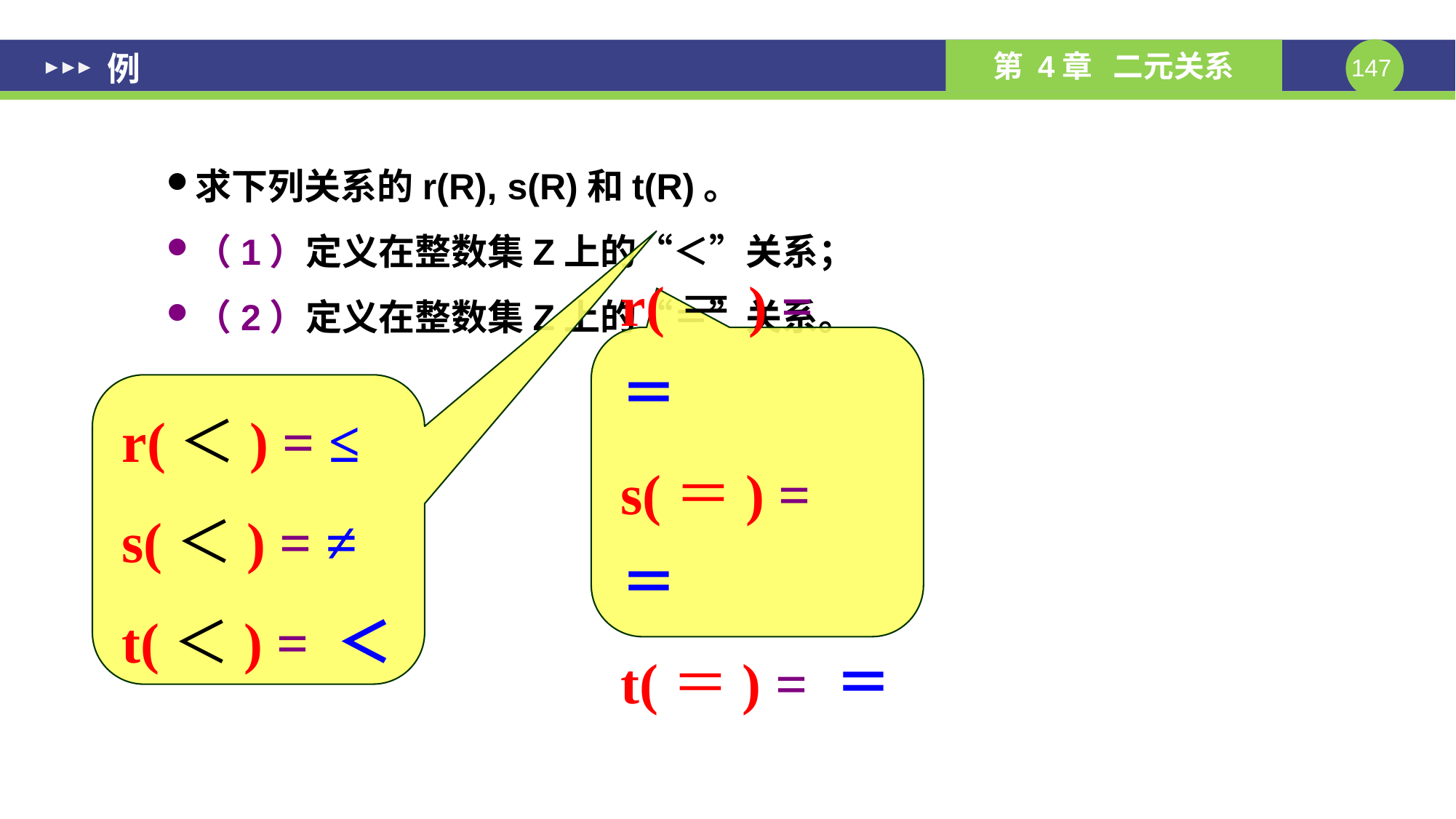

# 例
求下列关系的r(R), s(R)和t(R)。
（1）定义在整数集Z上的“＜”关系；
（2）定义在整数集Z上的“＝”关系。
r(＝) = ＝
s(＝) = ＝
t(＝) = ＝
r(＜) = ≤
s(＜) = ≠
t(＜) = ＜